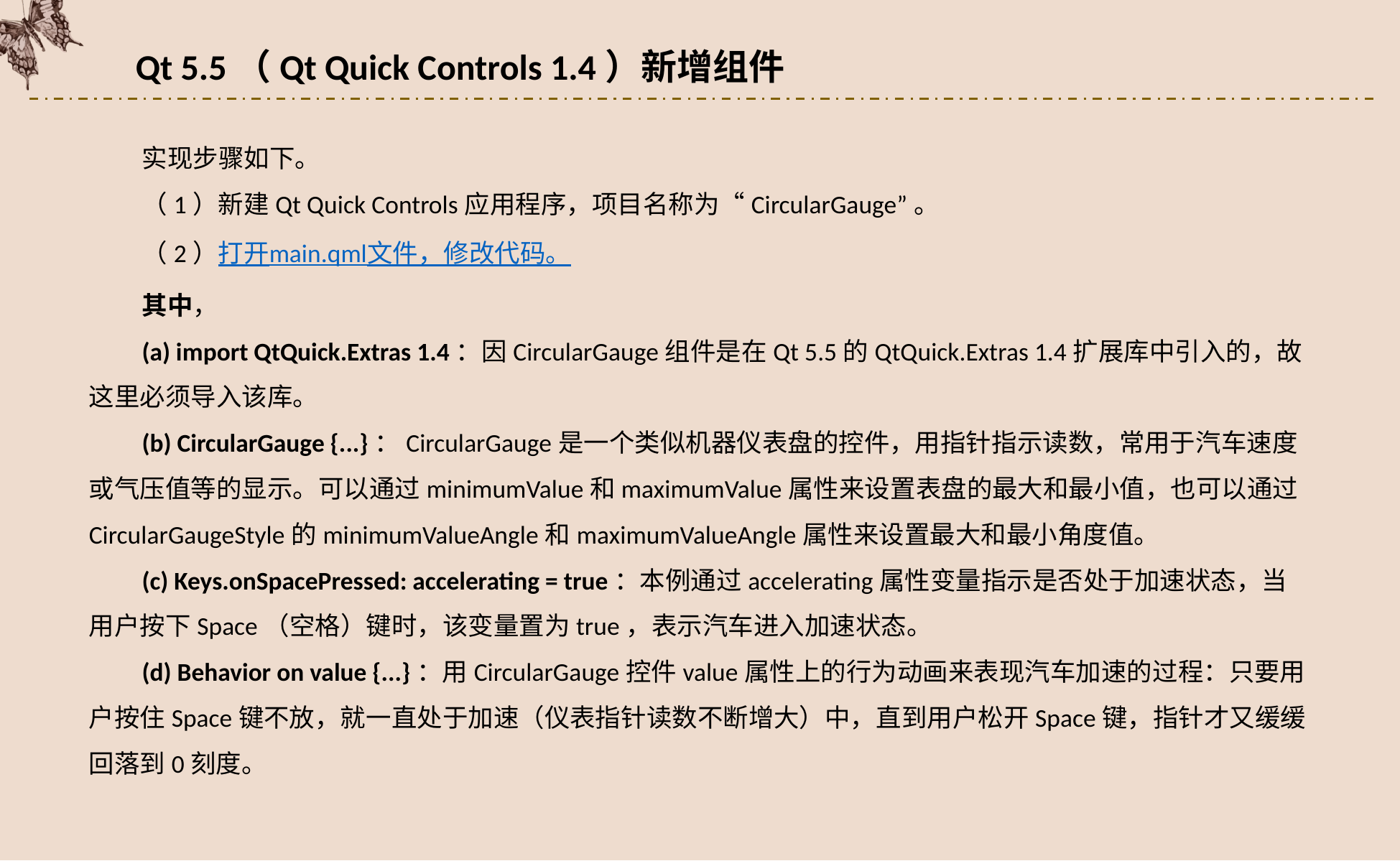

Qt 5.5（Qt Quick Controls 1.4）新增组件
实现步骤如下。
（1）新建Qt Quick Controls应用程序，项目名称为“CircularGauge”。
（2）打开main.qml文件，修改代码。
其中，
(a) import QtQuick.Extras 1.4：因CircularGauge组件是在Qt 5.5的QtQuick.Extras 1.4扩展库中引入的，故这里必须导入该库。
(b) CircularGauge {...}：CircularGauge是一个类似机器仪表盘的控件，用指针指示读数，常用于汽车速度或气压值等的显示。可以通过minimumValue和maximumValue属性来设置表盘的最大和最小值，也可以通过CircularGaugeStyle的minimumValueAngle和maximumValueAngle属性来设置最大和最小角度值。
(c) Keys.onSpacePressed: accelerating = true：本例通过accelerating属性变量指示是否处于加速状态，当用户按下Space（空格）键时，该变量置为true，表示汽车进入加速状态。
(d) Behavior on value {...}：用CircularGauge控件value属性上的行为动画来表现汽车加速的过程：只要用户按住Space键不放，就一直处于加速（仪表指针读数不断增大）中，直到用户松开Space键，指针才又缓缓回落到0刻度。